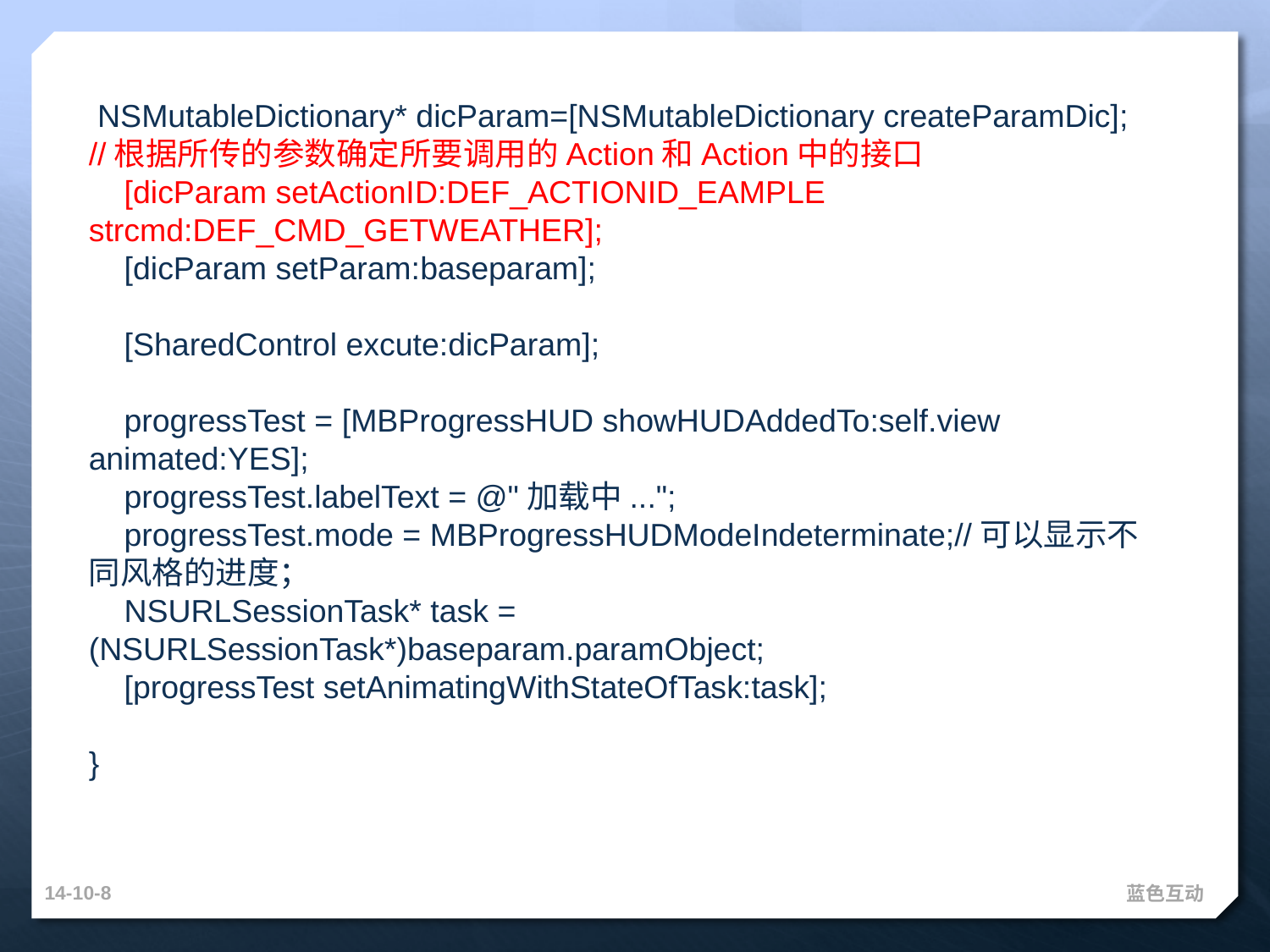

NSMutableDictionary* dicParam=[NSMutableDictionary createParamDic];
//根据所传的参数确定所要调用的Action和Action中的接口
    [dicParam setActionID:DEF_ACTIONID_EAMPLE strcmd:DEF_CMD_GETWEATHER];
    [dicParam setParam:baseparam];

    [SharedControl excute:dicParam];

    progressTest = [MBProgressHUD showHUDAddedTo:self.view animated:YES];
    progressTest.labelText = @"加载中...";
    progressTest.mode = MBProgressHUDModeIndeterminate;//可以显示不同风格的进度；
    NSURLSessionTask* task = (NSURLSessionTask*)baseparam.paramObject;
    [progressTest setAnimatingWithStateOfTask:task];

}
14-10-8
蓝色互动